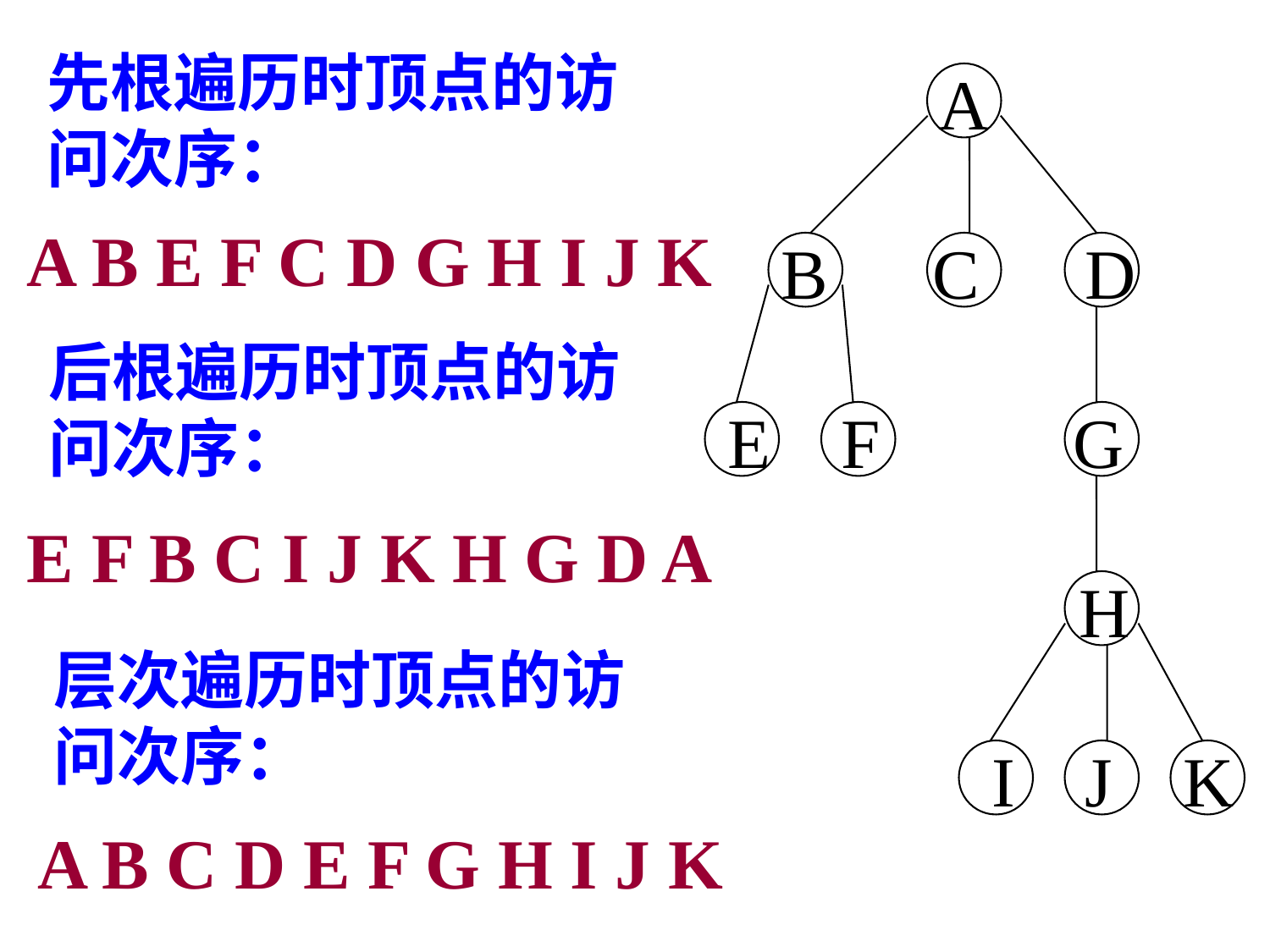

先根遍历时顶点的访问次序：
            A

   B      C      D

E    F           G

                    H

               I    J    K

A B E F C D G H I J K
后根遍历时顶点的访问次序：
E F B C I J K H G D A
层次遍历时顶点的访问次序：
A B C D E F G H I J K